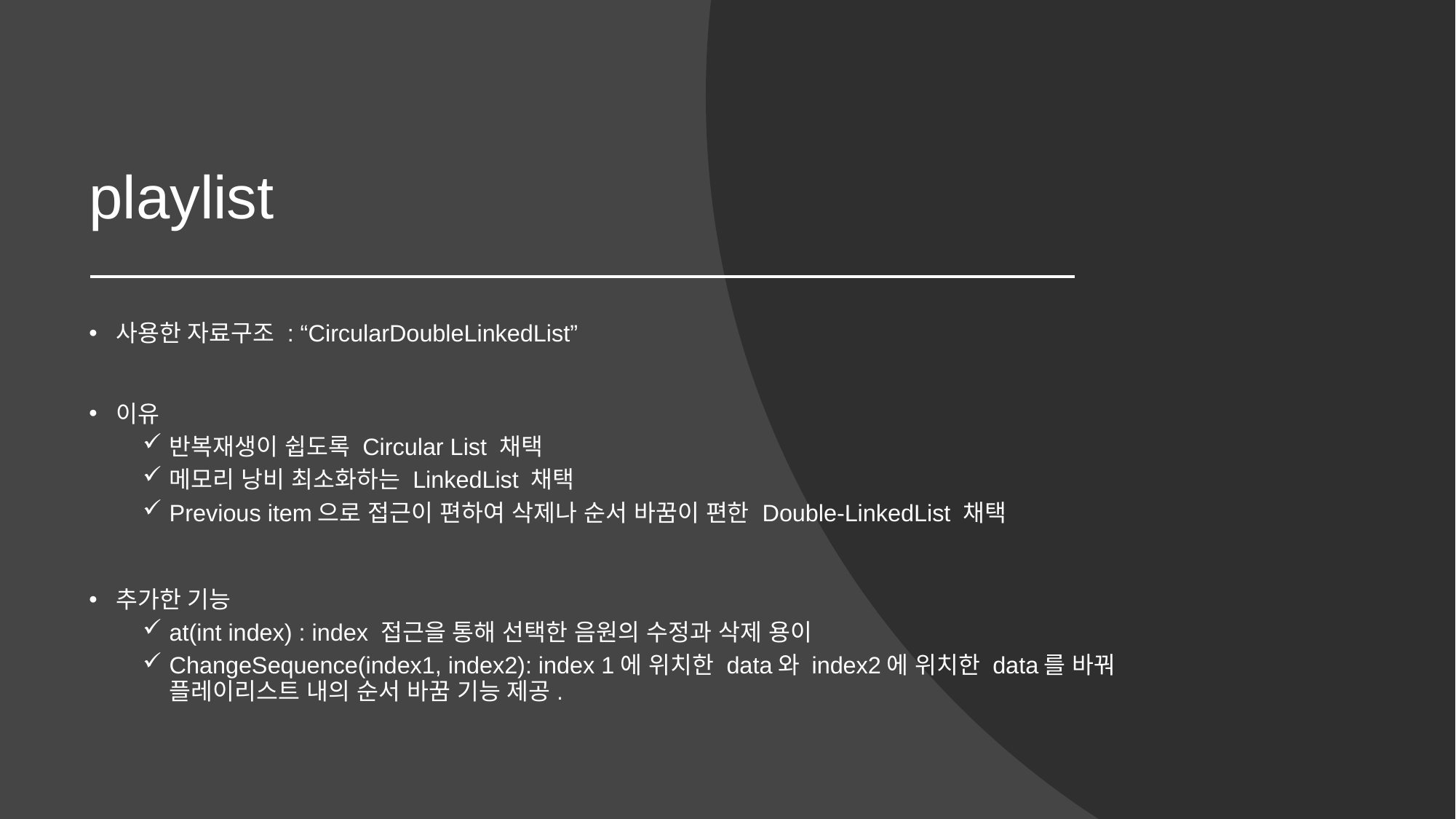

# playlist
사용한 자료구조 : “CircularDoubleLinkedList”

이유
반복재생이 쉽도록 Circular List 채택
메모리 낭비 최소화하는 LinkedList 채택
Previous item으로 접근이 편하여 삭제나 순서 바꿈이 편한 Double-LinkedList 채택

추가한 기능
at(int index) : index 접근을 통해 선택한 음원의 수정과 삭제 용이
ChangeSequence(index1, index2): index 1에 위치한 data와 index2에 위치한 data를 바꿔 플레이리스트 내의 순서 바꿈 기능 제공.